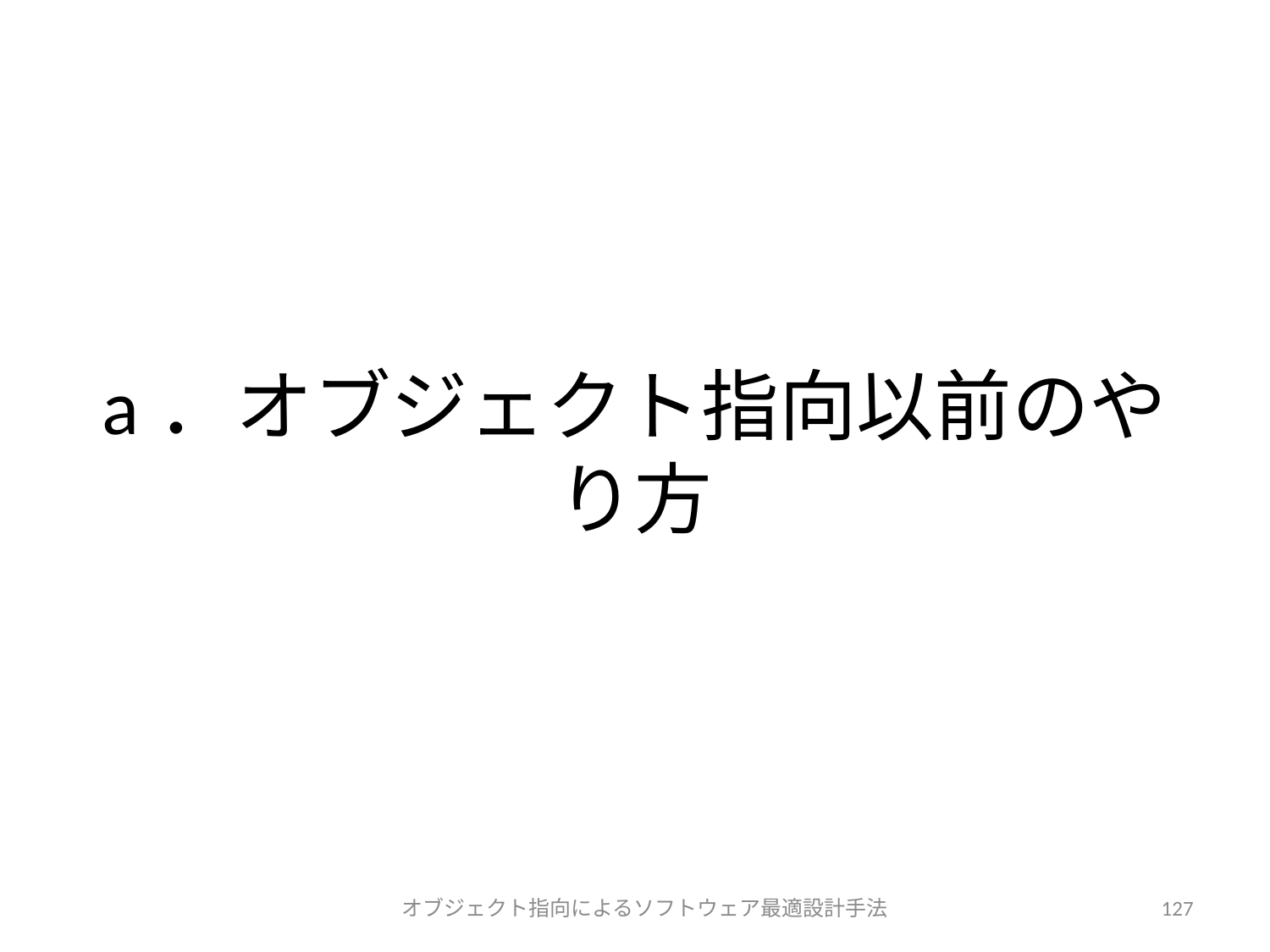

# a．オブジェクト指向以前のやり方
オブジェクト指向によるソフトウェア最適設計手法
127